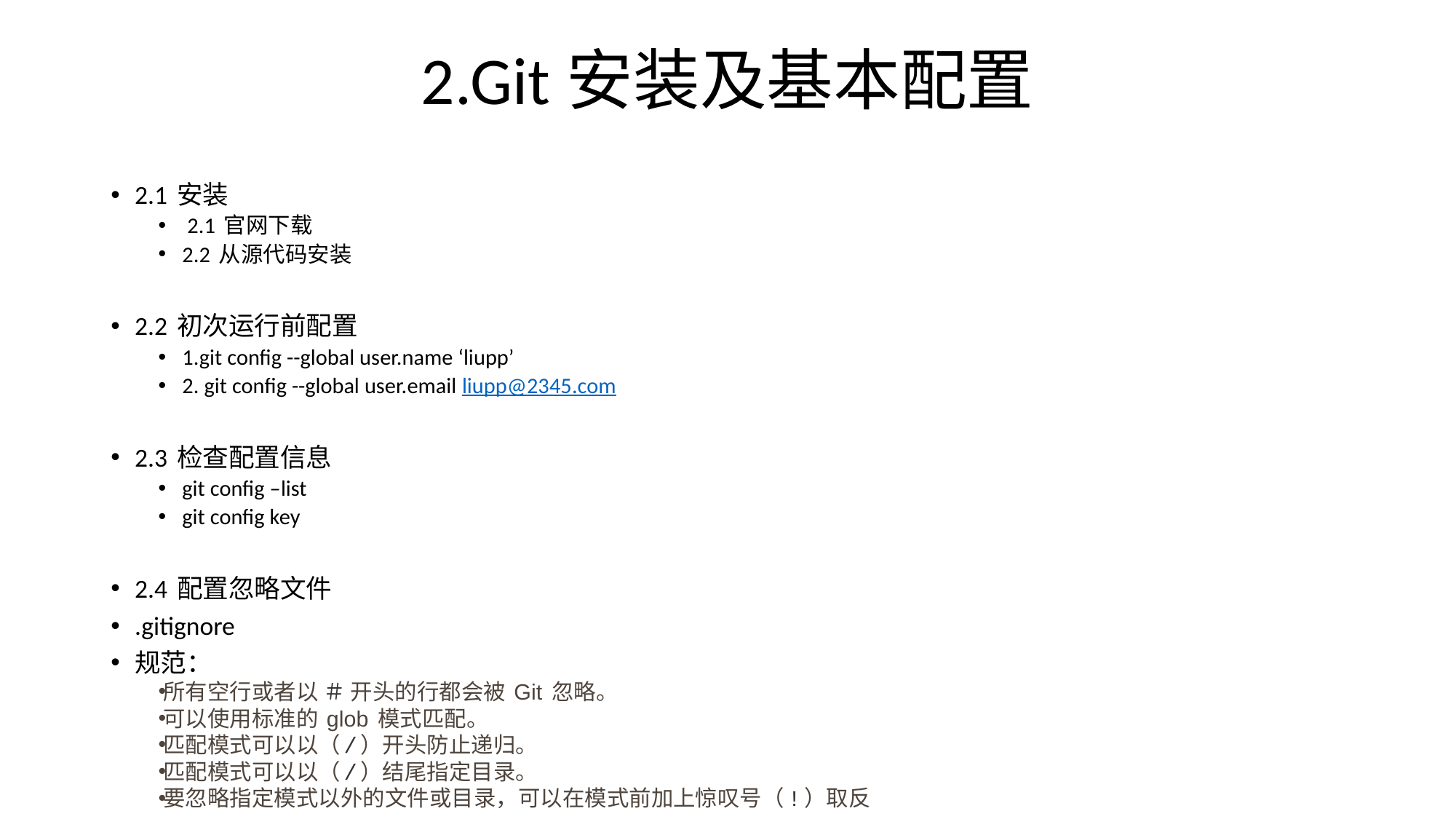

# 2.Git安装及基本配置
2.1 安装
 2.1 官网下载
2.2 从源代码安装

2.2 初次运行前配置
1.git config --global user.name ‘liupp’
2. git config --global user.email liupp@2345.com

2.3 检查配置信息
git config –list
git config key

2.4 配置忽略文件
.gitignore
规范：
所有空行或者以 ＃ 开头的行都会被 Git 忽略。
可以使用标准的 glob 模式匹配。
匹配模式可以以（/）开头防止递归。
匹配模式可以以（/）结尾指定目录。
要忽略指定模式以外的文件或目录，可以在模式前加上惊叹号（!）取反